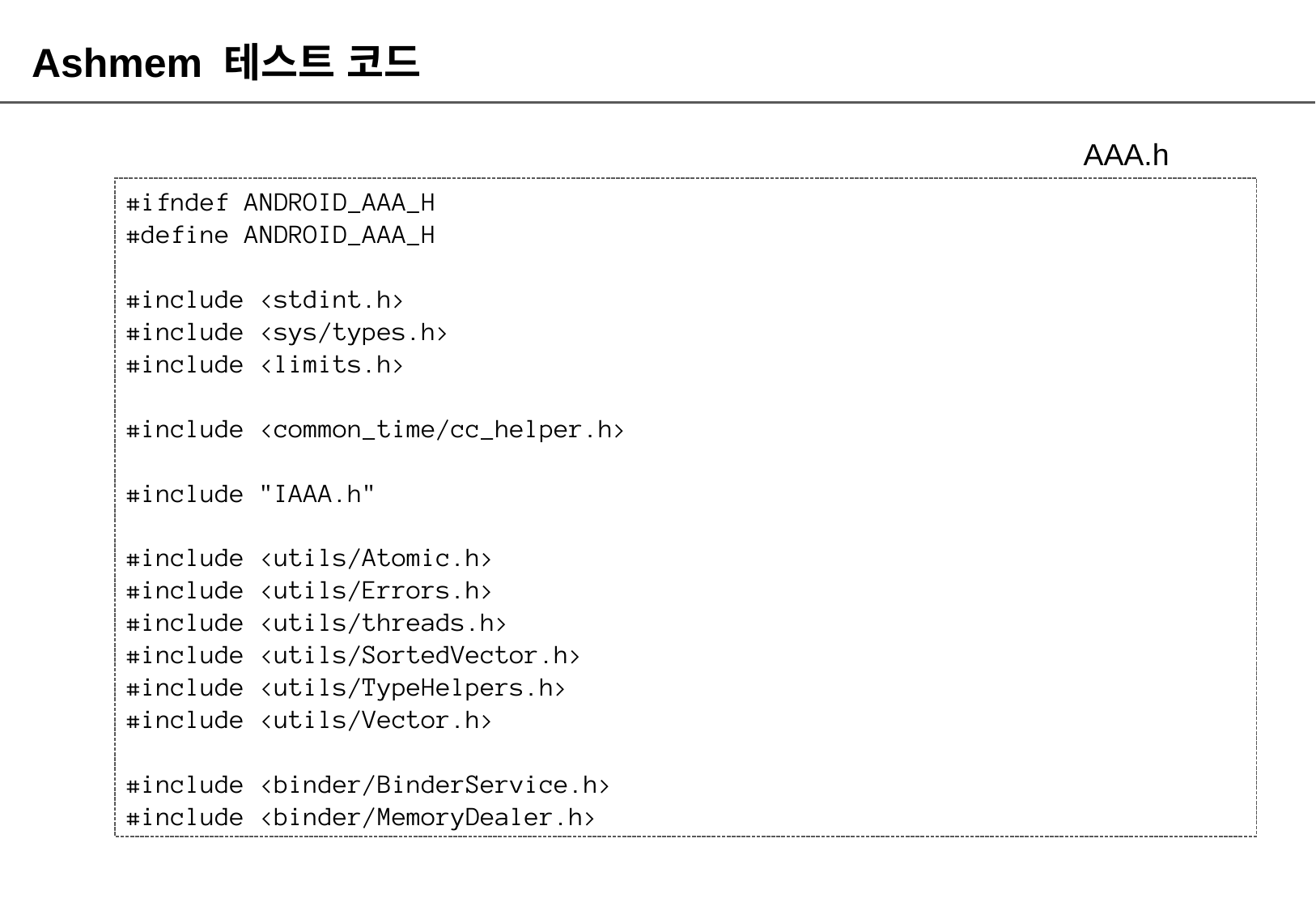

# Ashmem 테스트 코드
AAA.h
#ifndef ANDROID_AAA_H
#define ANDROID_AAA_H

#include <stdint.h>
#include <sys/types.h>
#include <limits.h>

#include <common_time/cc_helper.h>

#include "IAAA.h"

#include <utils/Atomic.h>
#include <utils/Errors.h>
#include <utils/threads.h>
#include <utils/SortedVector.h>
#include <utils/TypeHelpers.h>
#include <utils/Vector.h>

#include <binder/BinderService.h>
#include <binder/MemoryDealer.h>